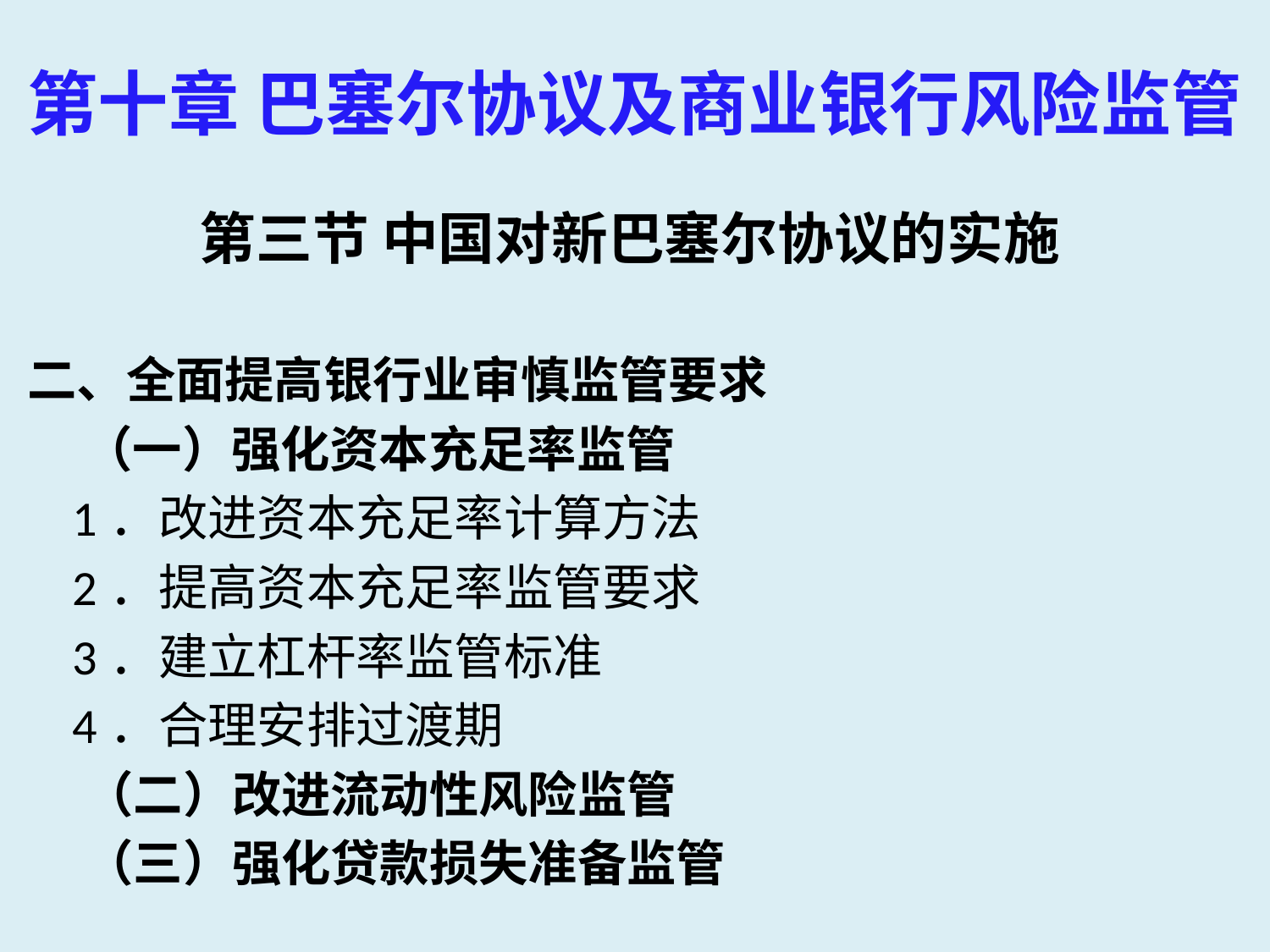

# 第十章 巴塞尔协议及商业银行风险监管
第三节 中国对新巴塞尔协议的实施

二、全面提高银行业审慎监管要求
    （一）强化资本充足率监管
    1．改进资本充足率计算方法
    2．提高资本充足率监管要求
    3．建立杠杆率监管标准
    4．合理安排过渡期
    （二）改进流动性风险监管
    （三）强化贷款损失准备监管
52